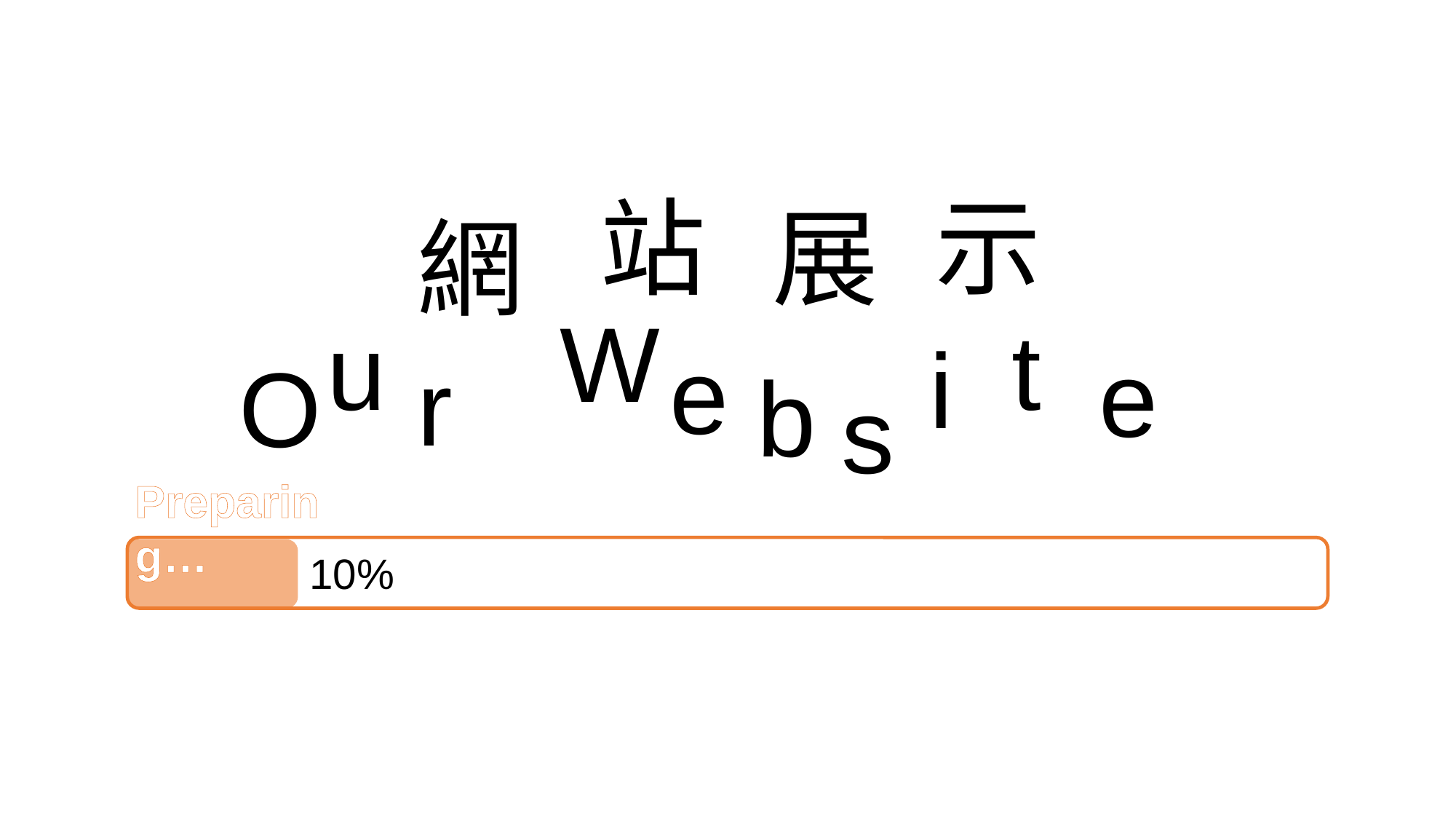

示
站
展
網
W
u
t
i
e
e
r
O
b
s
Preparing…

10%